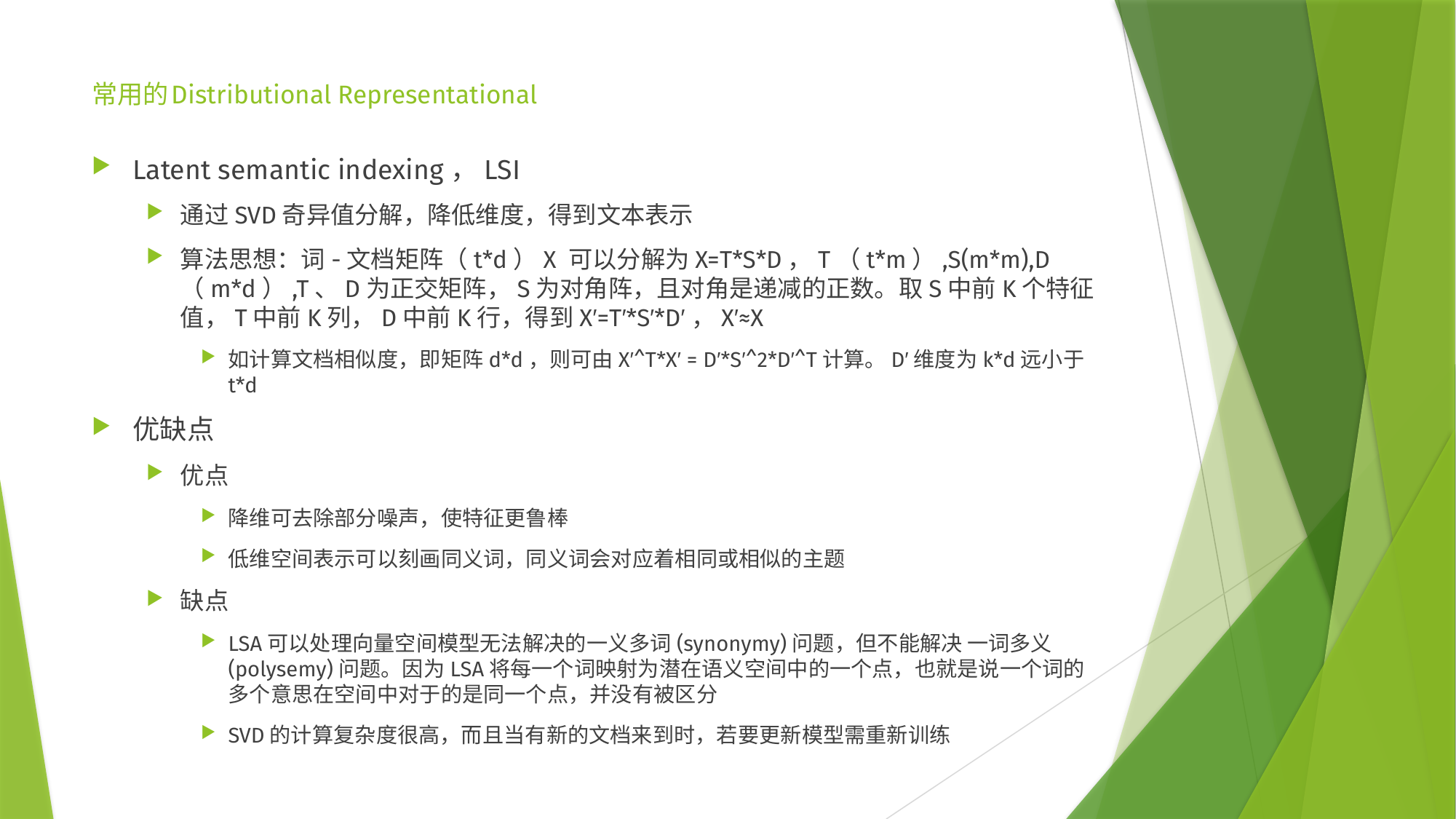

# 常用的Distributional Representational
Latent semantic indexing，LSI
通过SVD奇异值分解，降低维度，得到文本表示
算法思想：词-文档矩阵（t*d）X 可以分解为X=T*S*D，T（t*m）,S(m*m),D（m*d）,T、D为正交矩阵，S为对角阵，且对角是递减的正数。取S中前K个特征值，T中前K列，D中前K行，得到X′=T′*S′*D′，X′≈X
如计算文档相似度，即矩阵d*d，则可由X′^T*X′ = D′*S′^2*D′^T计算。D′维度为k*d远小于t*d
优缺点
优点
降维可去除部分噪声，使特征更鲁棒
低维空间表示可以刻画同义词，同义词会对应着相同或相似的主题
缺点
LSA可以处理向量空间模型无法解决的一义多词(synonymy)问题，但不能解决 一词多义(polysemy)问题。因为LSA将每一个词映射为潜在语义空间中的一个点，也就是说一个词的多个意思在空间中对于的是同一个点，并没有被区分
SVD的计算复杂度很高，而且当有新的文档来到时，若要更新模型需重新训练